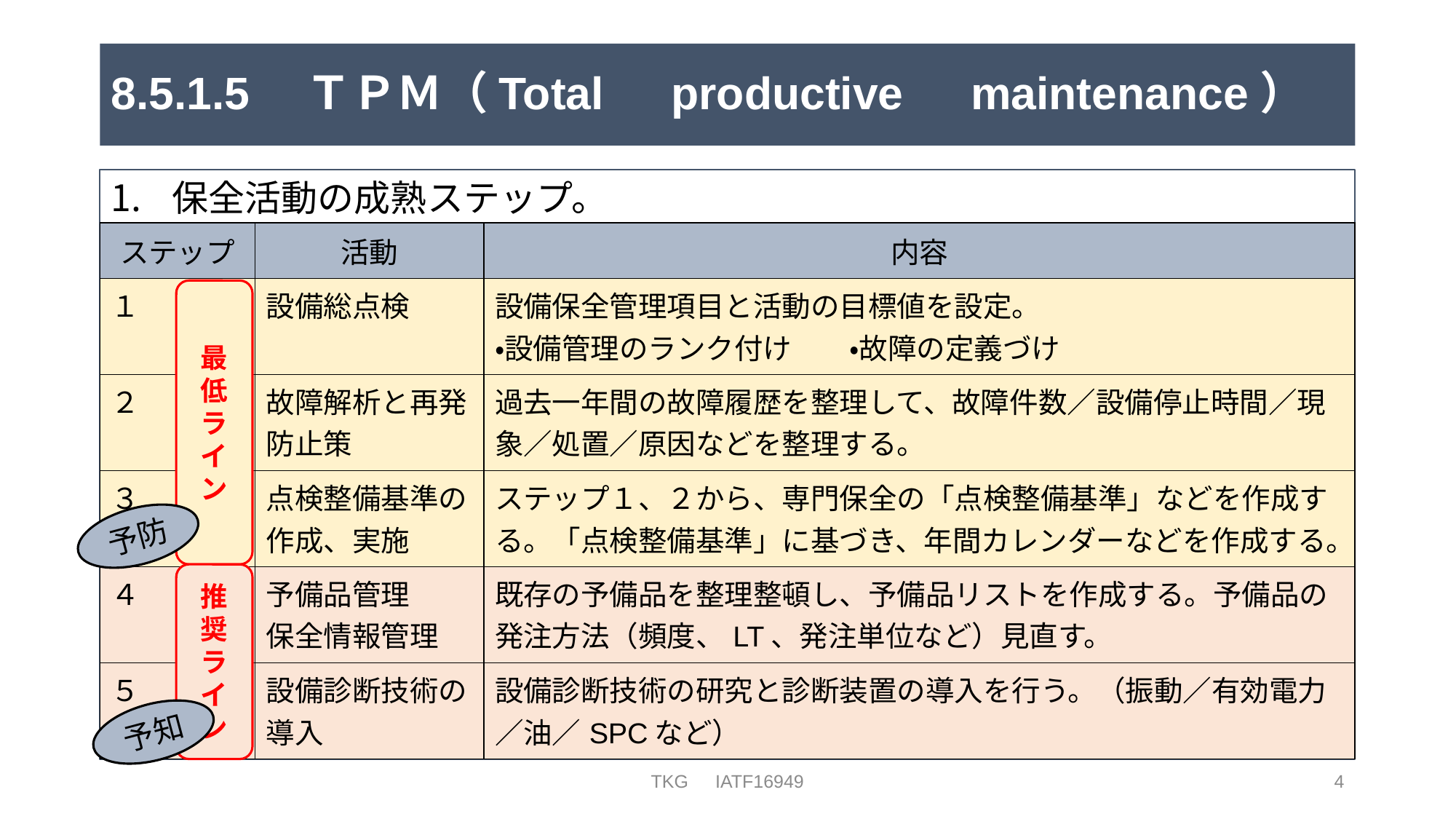

# 8.5.1.5　ＴＰＭ（Total　productive　maintenance）
保全活動の成熟ステップ。
| ステップ | 活動 | 内容 |
| --- | --- | --- |
| １ | 設備総点検 | 設備保全管理項目と活動の目標値を設定。 ・設備管理のランク付け　　・故障の定義づけ |
| ２ | 故障解析と再発防止策 | 過去一年間の故障履歴を整理して、故障件数／設備停止時間／現象／処置／原因などを整理する。 |
| ３ | 点検整備基準の作成、実施 | ステップ１、２から、専門保全の「点検整備基準」などを作成する。「点検整備基準」に基づき、年間カレンダーなどを作成する。 |
| ４ | 予備品管理 保全情報管理 | 既存の予備品を整理整頓し、予備品リストを作成する。予備品の発注方法（頻度、LT、発注単位など）見直す。 |
| ５ | 設備診断技術の導入 | 設備診断技術の研究と診断装置の導入を行う。（振動／有効電力／油／SPCなど） |
最低ライン
予防
推奨ライン
予知
TKG　IATF16949
4